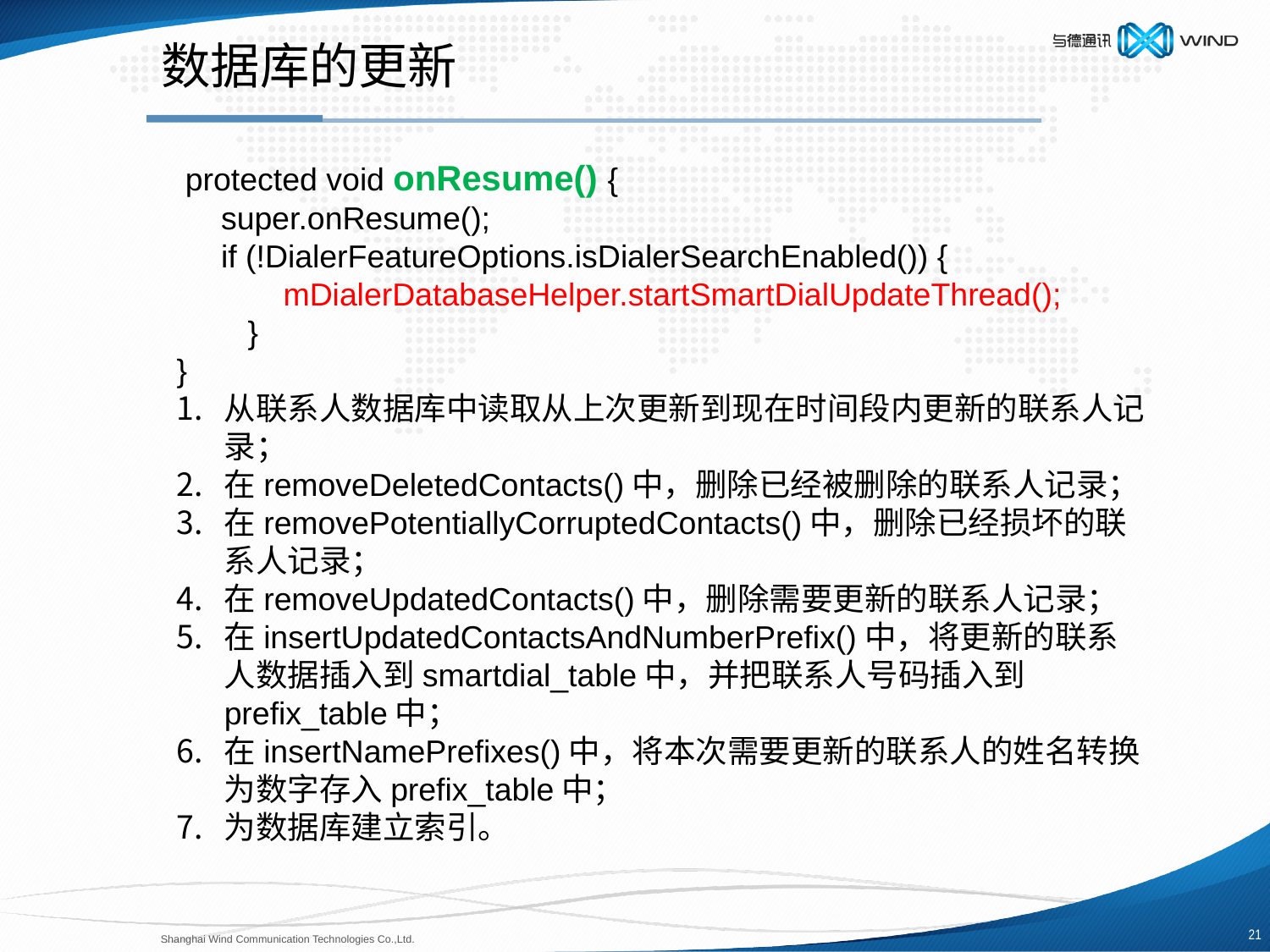

数据库的更新

 protected void onResume() {
     super.onResume();
     if (!DialerFeatureOptions.isDialerSearchEnabled()) {
            mDialerDatabaseHelper.startSmartDialUpdateThread();
        }
}
从联系人数据库中读取从上次更新到现在时间段内更新的联系人记录；
在removeDeletedContacts()中，删除已经被删除的联系人记录；
在removePotentiallyCorruptedContacts()中，删除已经损坏的联系人记录；
在removeUpdatedContacts()中，删除需要更新的联系人记录；
在insertUpdatedContactsAndNumberPrefix()中，将更新的联系人数据插入到smartdial_table中，并把联系人号码插入到prefix_table中；
在insertNamePrefixes()中，将本次需要更新的联系人的姓名转换为数字存入prefix_table中；
为数据库建立索引。
21